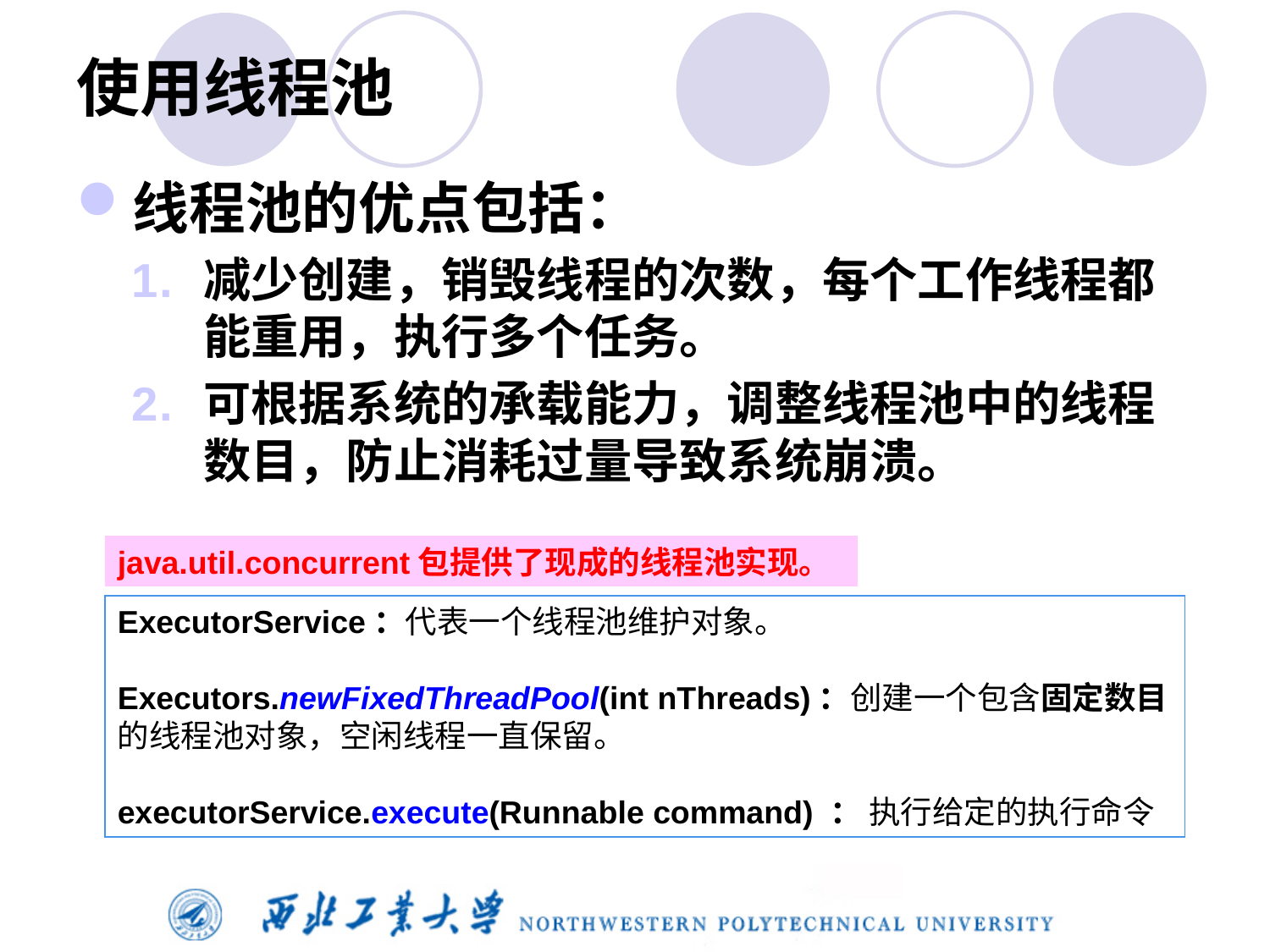

# 使用线程池
线程池的优点包括：
减少创建，销毁线程的次数，每个工作线程都能重用，执行多个任务。
可根据系统的承载能力，调整线程池中的线程数目，防止消耗过量导致系统崩溃。

java.util.concurrent包提供了现成的线程池实现。
ExecutorService：代表一个线程池维护对象。

Executors.newFixedThreadPool(int nThreads)：创建一个包含固定数目的线程池对象，空闲线程一直保留。

executorService.execute(Runnable command) ： 执行给定的执行命令